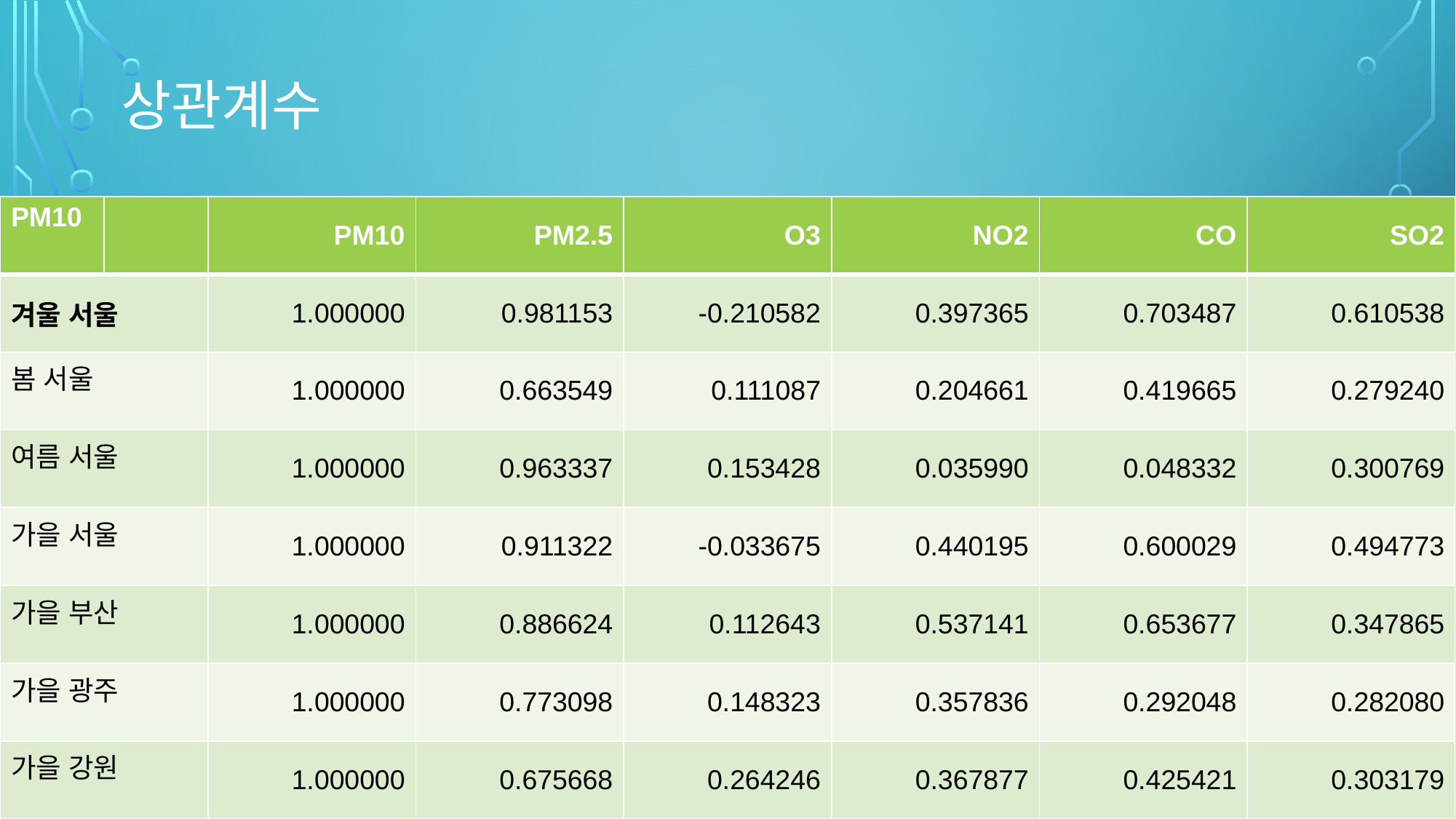

# 상관계수
| PM10 |  | PM10 | PM2.5 | O3 | NO2 | CO | SO2 |
| --- | --- | --- | --- | --- | --- | --- | --- |
| 겨울 서울 |  | 1.000000 | 0.981153 | -0.210582 | 0.397365 | 0.703487 | 0.610538 |
| 봄 서울 |  | 1.000000 | 0.663549 | 0.111087 | 0.204661 | 0.419665 | 0.279240 |
| 여름 서울 |  | 1.000000 | 0.963337 | 0.153428 | 0.035990 | 0.048332 | 0.300769 |
| 가을 서울 |  | 1.000000 | 0.911322 | -0.033675 | 0.440195 | 0.600029 | 0.494773 |
| 가을 부산 |  | 1.000000 | 0.886624 | 0.112643 | 0.537141 | 0.653677 | 0.347865 |
| 가을 광주 |  | 1.000000 | 0.773098 | 0.148323 | 0.357836 | 0.292048 | 0.282080 |
| 가을 강원 |  | 1.000000 | 0.675668 | 0.264246 | 0.367877 | 0.425421 | 0.303179 |